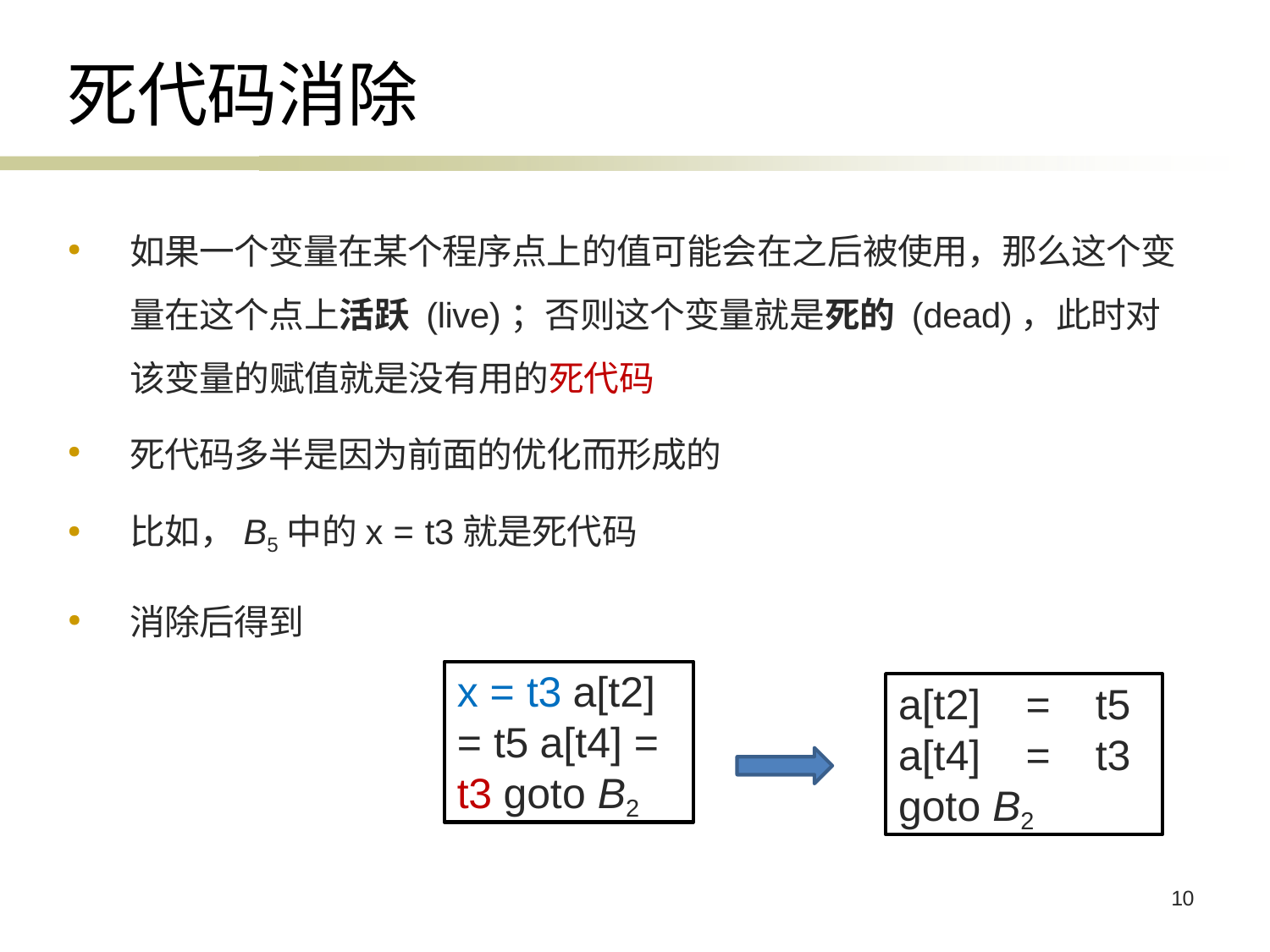

# 死代码消除
如果一个变量在某个程序点上的值可能会在之后被使用，那么这个变量在这个点上活跃 (live)；否则这个变量就是死的 (dead)，此时对该变量的赋值就是没有用的死代码
死代码多半是因为前面的优化而形成的
比如，B5中的x = t3就是死代码
消除后得到
x = t3 a[t2] = t5 a[t4] = t3 goto B2
a[t2] = t5 a[t4] = t3 goto B2

10